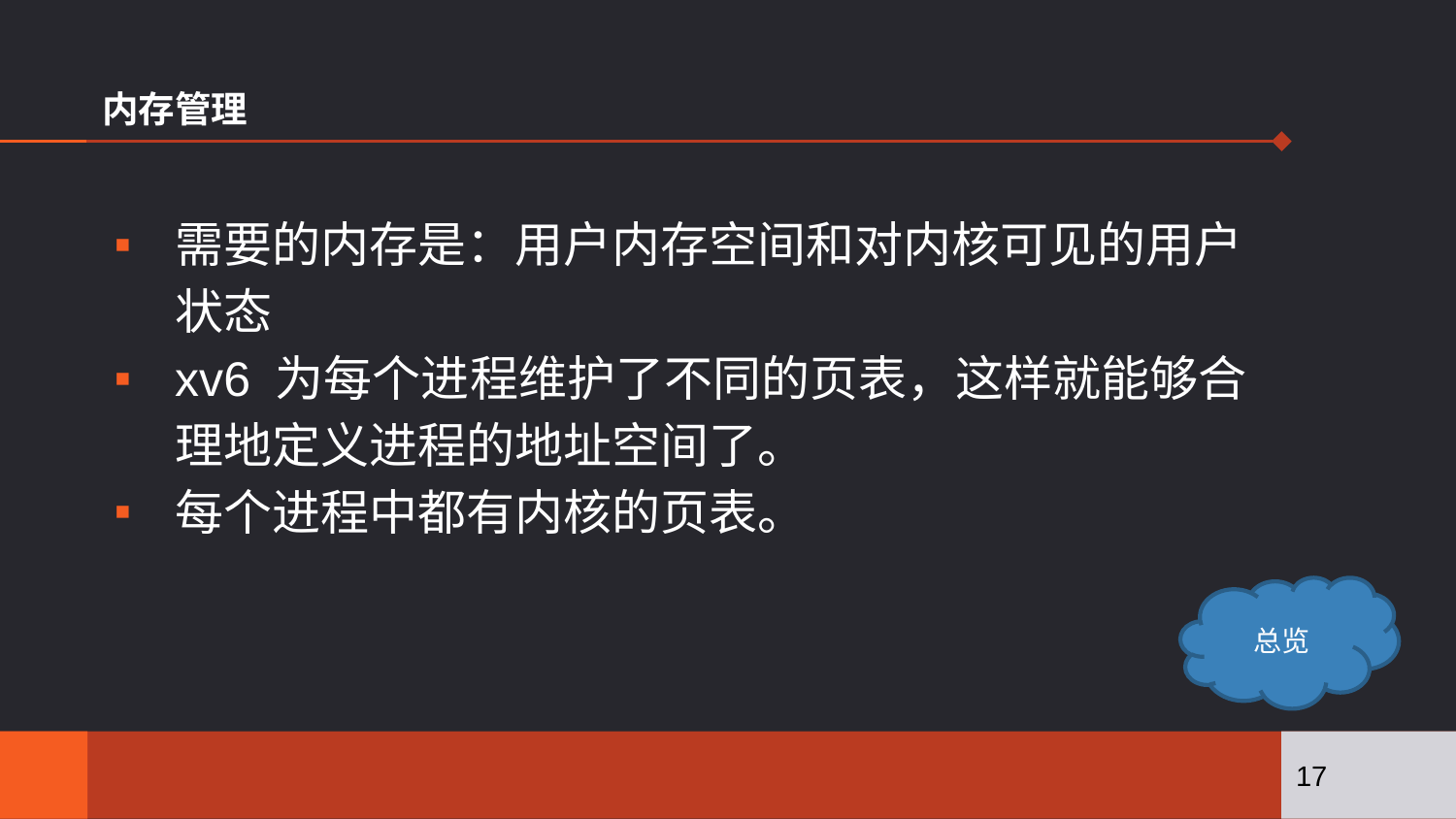

# 内存管理
需要的内存是：用户内存空间和对内核可见的用户状态
xv6 为每个进程维护了不同的页表，这样就能够合理地定义进程的地址空间了。
每个进程中都有内核的页表。

总览
17